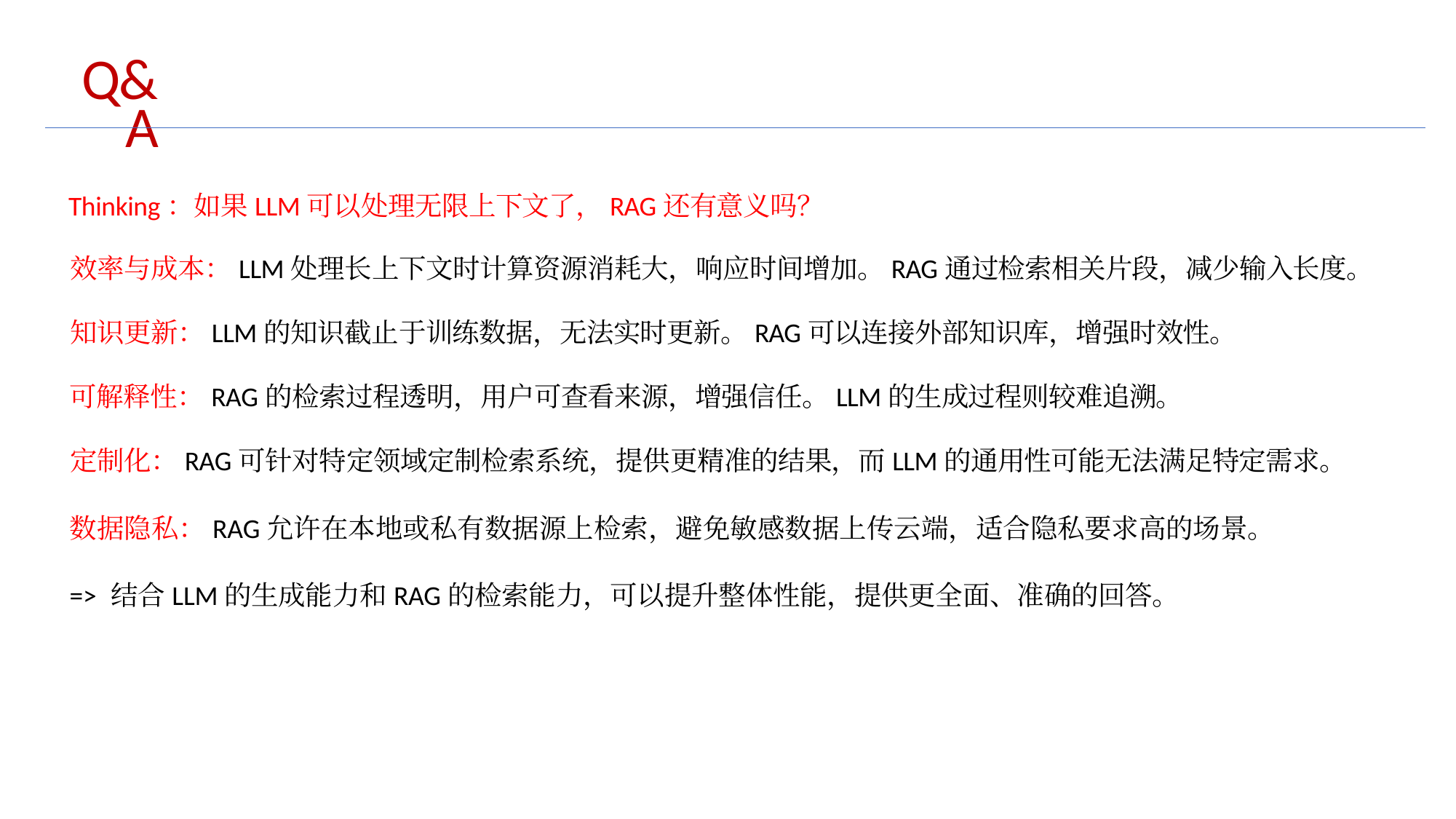

Q&A

Thinking：如果LLM可以处理无限上下文了，RAG还有意义吗？

效率与成本：LLM处理长上下文时计算资源消耗大，响应时间增加。RAG通过检索相关片段，减少输入长度。

知识更新：LLM的知识截止于训练数据，无法实时更新。RAG可以连接外部知识库，增强时效性。

可解释性：RAG的检索过程透明，用户可查看来源，增强信任。LLM的生成过程则较难追溯。

定制化：RAG可针对特定领域定制检索系统，提供更精准的结果，而LLM的通用性可能无法满足特定需求。
数据隐私：RAG允许在本地或私有数据源上检索，避免敏感数据上传云端，适合隐私要求高的场景。        => 结合LLM的生成能力和RAG的检索能力，可以提升整体性能，提供更全面、准确的回答。